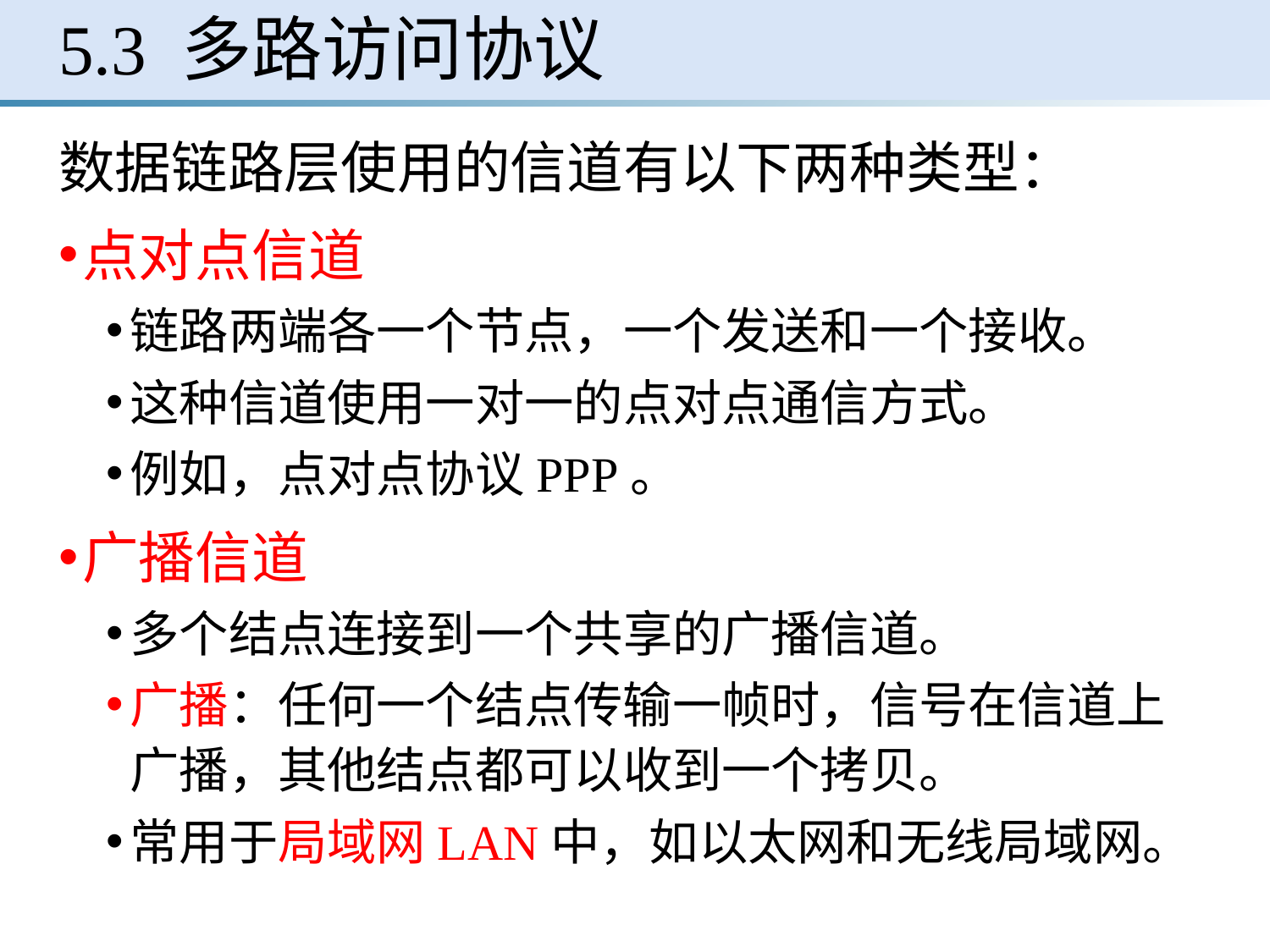

# 5.3 多路访问协议
数据链路层使用的信道有以下两种类型：
点对点信道
链路两端各一个节点，一个发送和一个接收。
这种信道使用一对一的点对点通信方式。
例如，点对点协议PPP。
广播信道
多个结点连接到一个共享的广播信道。
广播：任何一个结点传输一帧时，信号在信道上广播，其他结点都可以收到一个拷贝。
常用于局域网LAN中，如以太网和无线局域网。